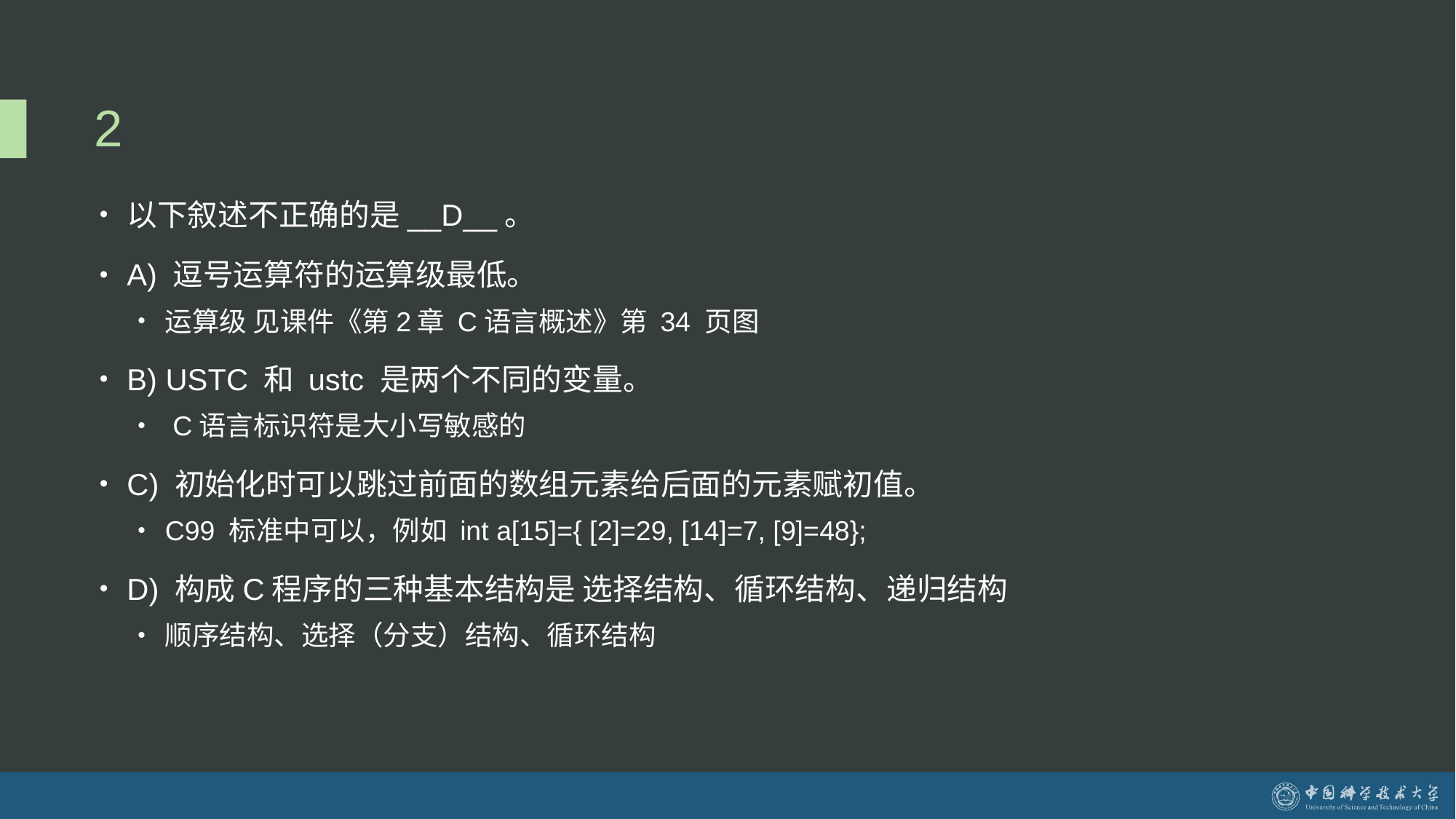

# 2
以下叙述不正确的是__D__。
A) 逗号运算符的运算级最低。
运算级 见课件《第2章 C语言概述》第 34 页图
B) USTC 和 ustc 是两个不同的变量。
 C语言标识符是大小写敏感的
C) 初始化时可以跳过前面的数组元素给后面的元素赋初值。
C99 标准中可以，例如 int a[15]={ [2]=29, [14]=7, [9]=48};
D) 构成C程序的三种基本结构是 选择结构、循环结构、递归结构
顺序结构、选择（分支）结构、循环结构